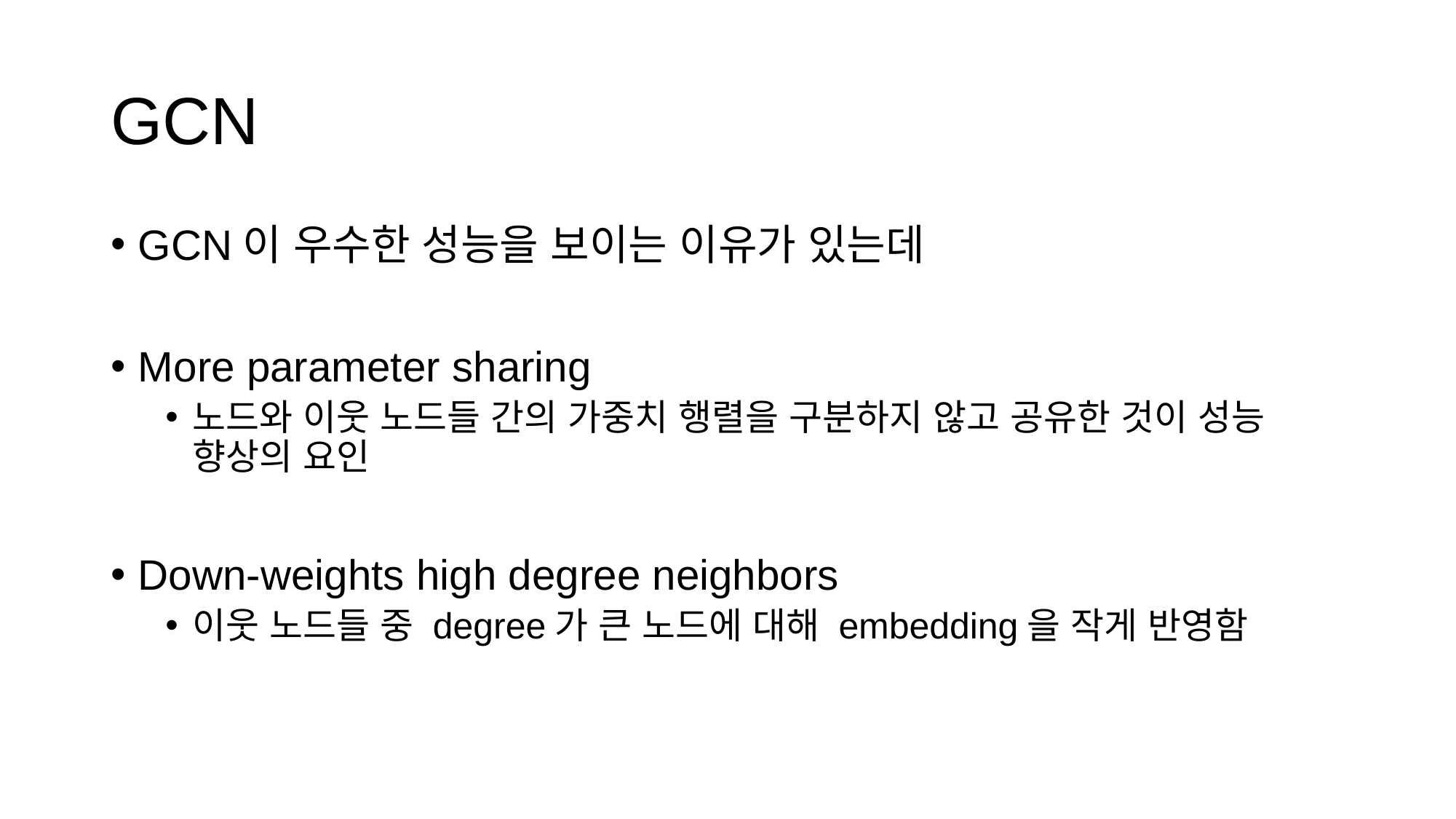

# GCN
GCN이 우수한 성능을 보이는 이유가 있는데

More parameter sharing
노드와 이웃 노드들 간의 가중치 행렬을 구분하지 않고 공유한 것이 성능 향상의 요인

Down-weights high degree neighbors
이웃 노드들 중 degree가 큰 노드에 대해 embedding을 작게 반영함